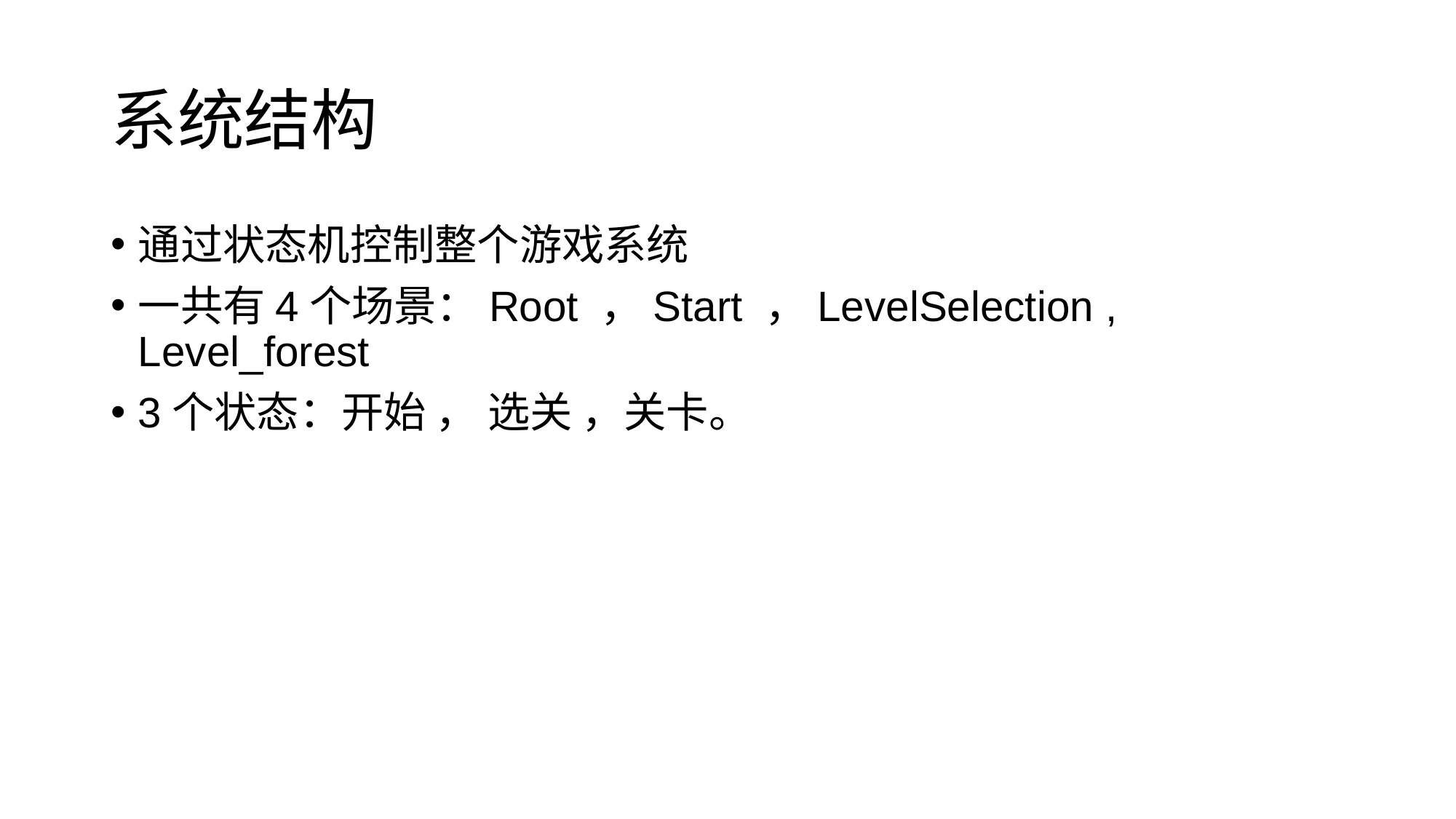

# 系统结构
通过状态机控制整个游戏系统
一共有4个场景：Root ，Start ，LevelSelection , Level_forest
3个状态：开始 ， 选关 ，关卡。